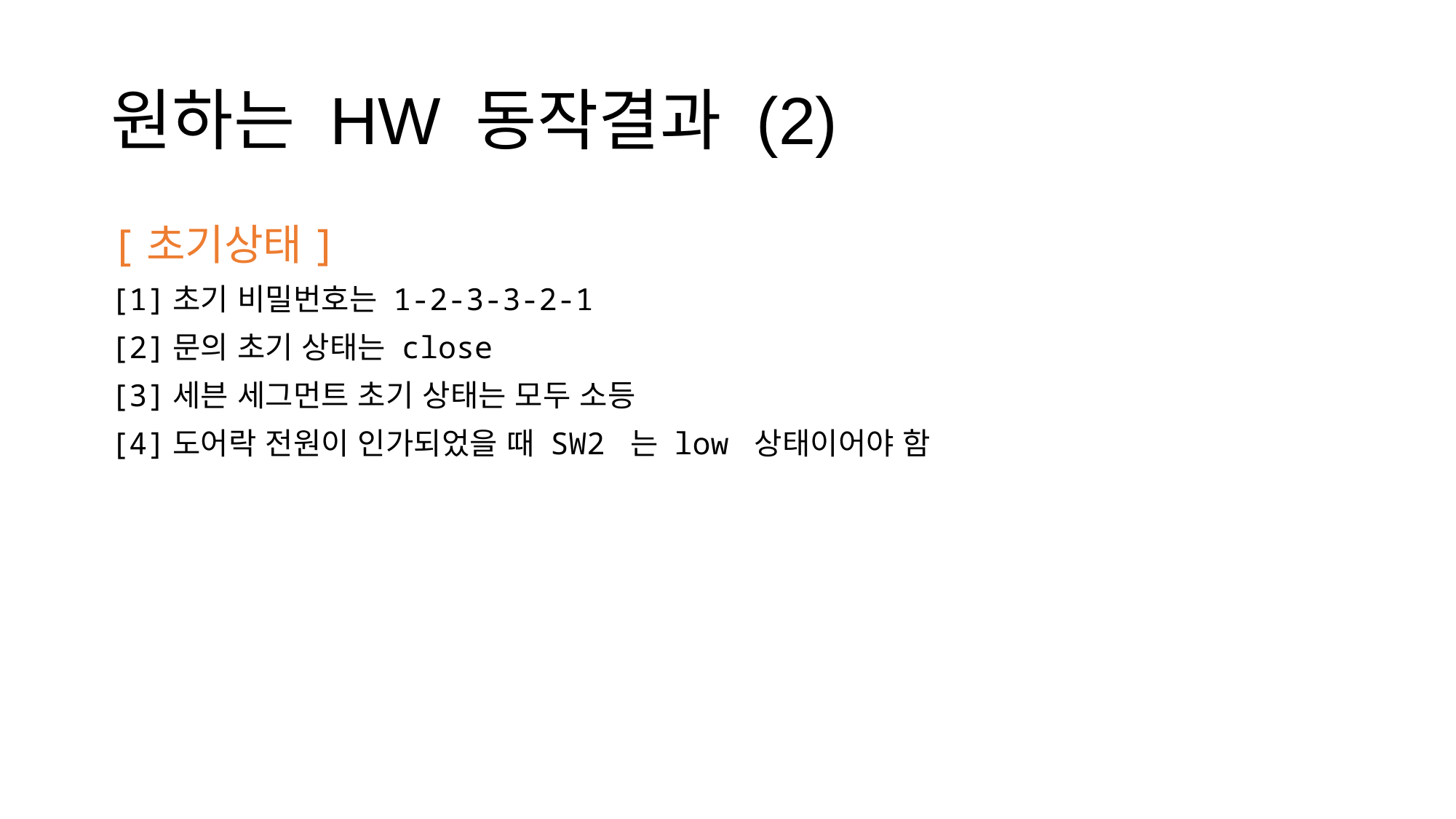

# 원하는 HW 동작결과 (2)
[초기상태]
[1]초기 비밀번호는 1-2-3-3-2-1
[2]문의 초기 상태는 close
[3]세븐 세그먼트 초기 상태는 모두 소등
[4]도어락 전원이 인가되었을 때 SW2 는 low 상태이어야 함